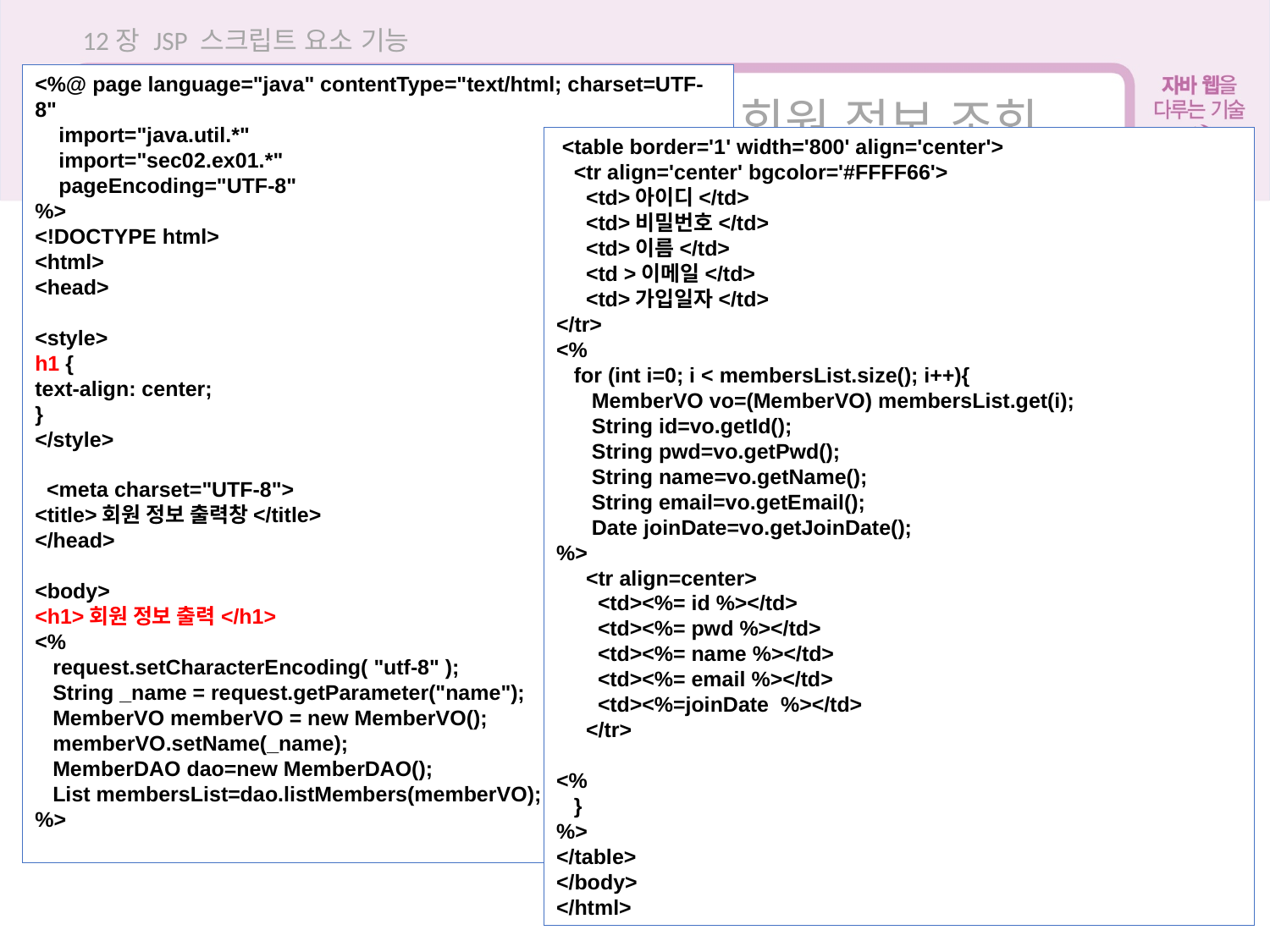

12장 JSP 스크립트 요소 기능
<%@ page language="java" contentType="text/html; charset=UTF-8"
    import="java.util.*"
    import="sec02.ex01.*"
    pageEncoding="UTF-8"
%>
<!DOCTYPE html>
<html>
<head>

<style>
h1 {
text-align: center;
}
</style>

  <meta charset="UTF-8">
<title>회원 정보 출력창</title>
</head>

<body>
<h1>회원 정보 출력</h1>
<%
   request.setCharacterEncoding( "utf-8" );
   String _name = request.getParameter("name");
   MemberVO memberVO = new MemberVO();
   memberVO.setName(_name);
   MemberDAO dao=new MemberDAO();
   List membersList=dao.listMembers(memberVO);
%>

12.10 스크립트 요소 이용해 회원 정보 조회
 <table border='1' width='800' align='center'>
   <tr align='center' bgcolor='#FFFF66'>
     <td>아이디</td>
     <td>비밀번호</td>
     <td>이름</td>
     <td >이메일</td>
     <td>가입일자</td>
</tr>
<%
   for (int i=0; i < membersList.size(); i++){
      MemberVO vo=(MemberVO) membersList.get(i);
      String id=vo.getId();
      String pwd=vo.getPwd();
      String name=vo.getName();
      String email=vo.getEmail();
      Date joinDate=vo.getJoinDate();
%>
     <tr align=center>
       <td><%= id %></td>
       <td><%= pwd %></td>
       <td><%= name %></td>
       <td><%= email %></td>
       <td><%=joinDate  %></td>
     </tr>

<%
   }
%>
</table>
</body>
</html>